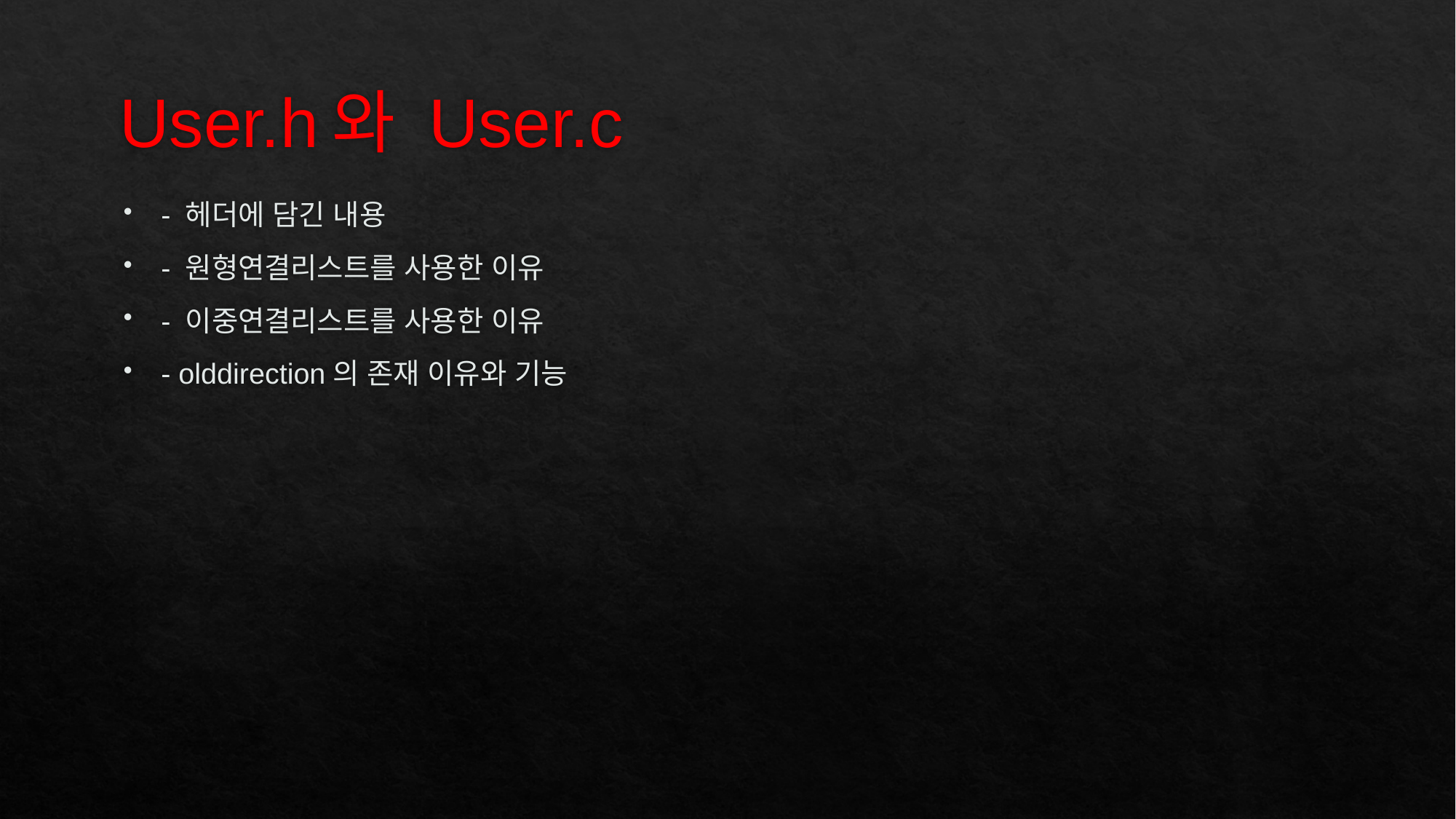

# User.h와 User.c
- 헤더에 담긴 내용
- 원형연결리스트를 사용한 이유
- 이중연결리스트를 사용한 이유
- olddirection의 존재 이유와 기능